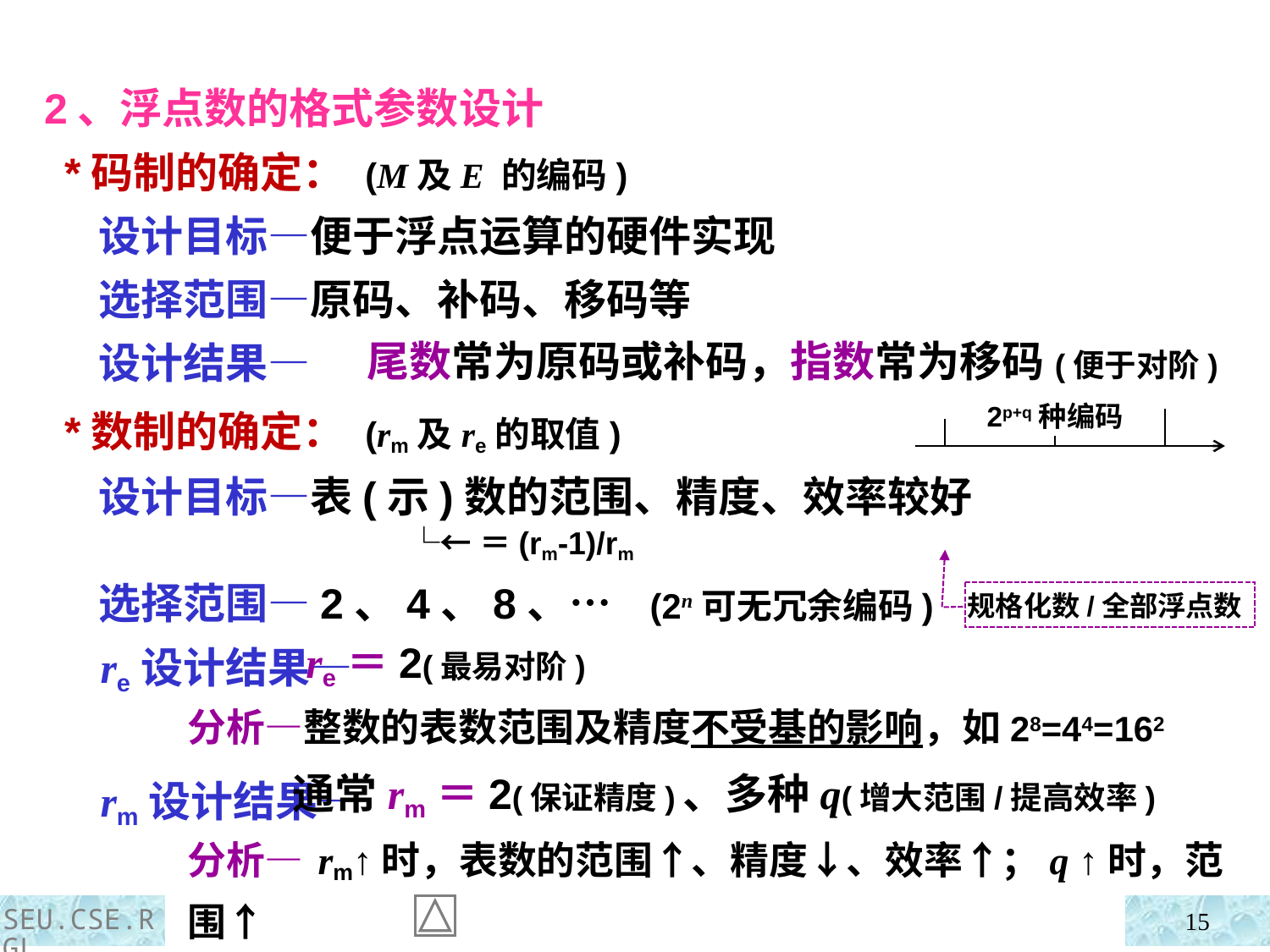

2、浮点数的格式参数设计
  *码制的确定： (M及E 的编码)
     设计目标—便于浮点运算的硬件实现
     选择范围—原码、补码、移码等
     设计结果—
尾数常为原码或补码，指数常为移码(便于对阶)
  *数制的确定： (rm及re的取值)
     设计目标—表(示)数的范围、精度、效率较好
                                                   └←＝(rm-1)/rm
     选择范围—2、4、8、…   (2n可无冗余编码)
     re设计结果—

     rm设计结果—
2p+q种编码
规格化数/全部浮点数
          re＝2(最易对阶)
分析—整数的表数范围及精度不受基的影响，如28=44=162
          通常rm＝2(保证精度)、多种q(增大范围/提高效率)
分析— rm↑时，表数的范围↑、精度↓、效率↑；q ↑时，范围↑
SEU.CSE.RGL

15